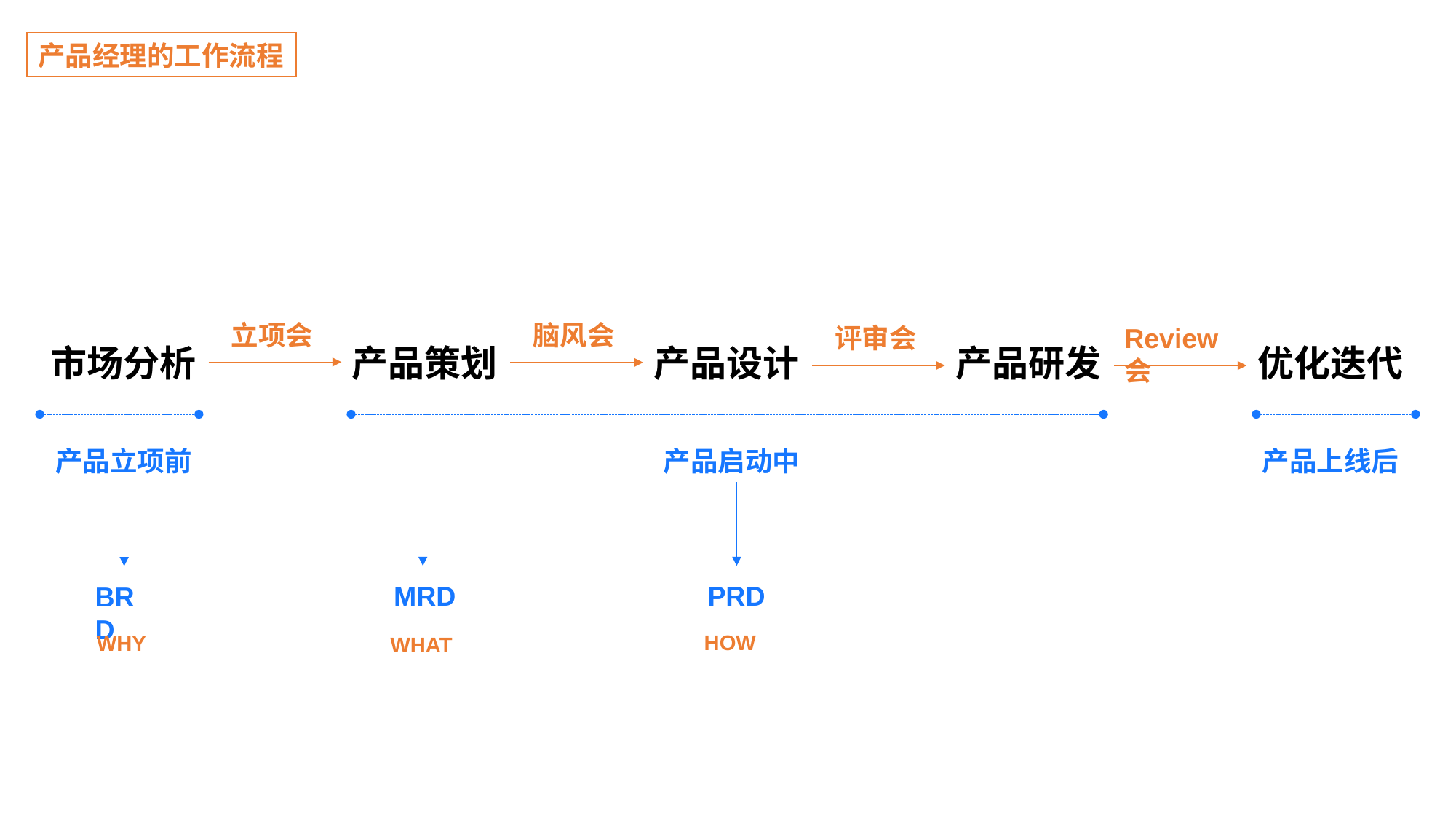

产品经理的工作流程
立项会
脑风会
评审会
Review会
产品研发
优化迭代
市场分析
产品策划
产品设计
产品立项前
产品启动中
产品上线后
MRD
PRD
BRD
HOW
WHY
WHAT